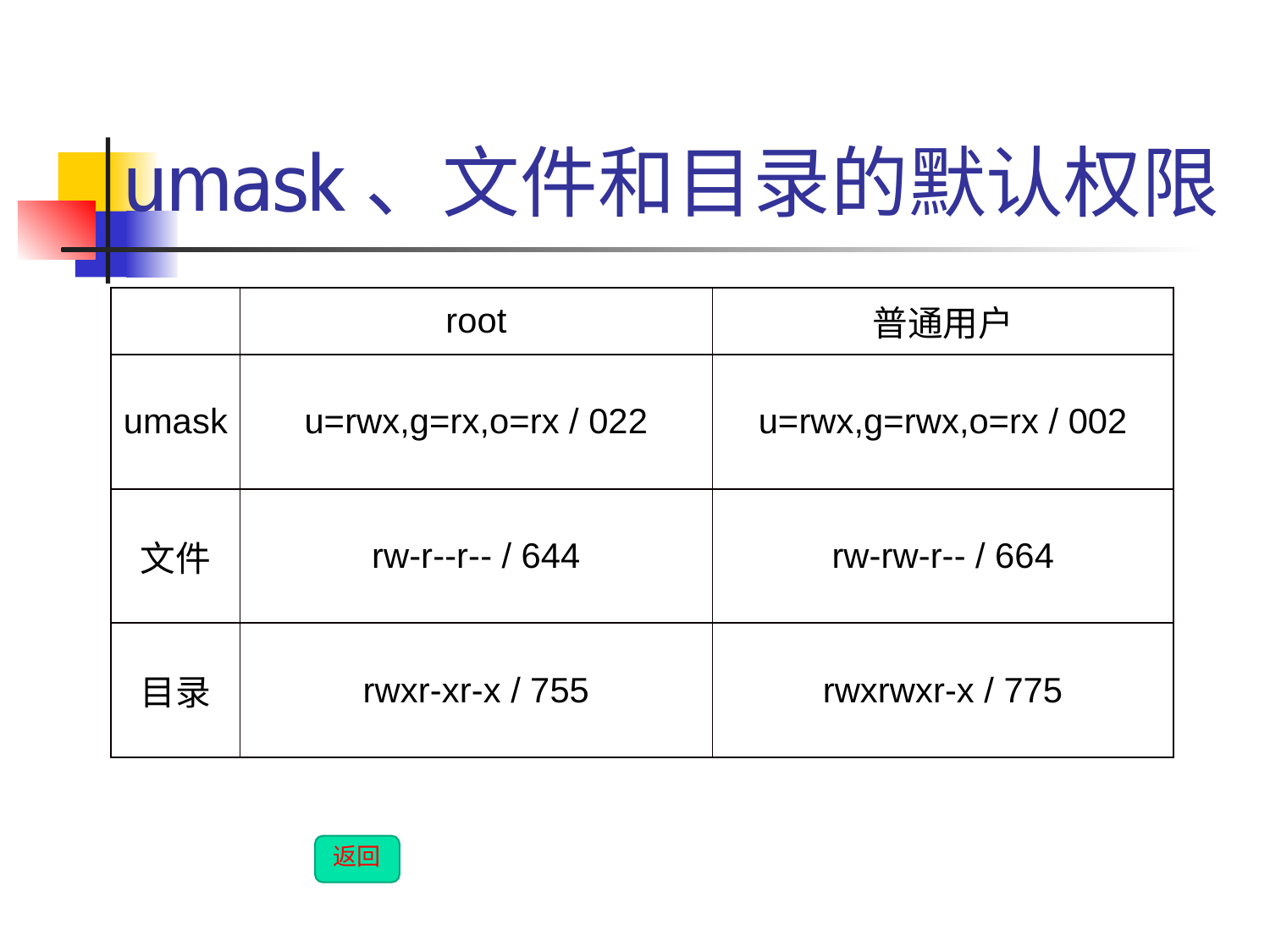

# umask、文件和目录的默认权限
|  | root | 普通用户 |
| --- | --- | --- |
| umask | u=rwx,g=rx,o=rx / 022 | u=rwx,g=rwx,o=rx / 002 |
| 文件 | rw-r--r-- / 644 | rw-rw-r-- / 664 |
| 目录 | rwxr-xr-x / 755 | rwxrwxr-x / 775 |
返回